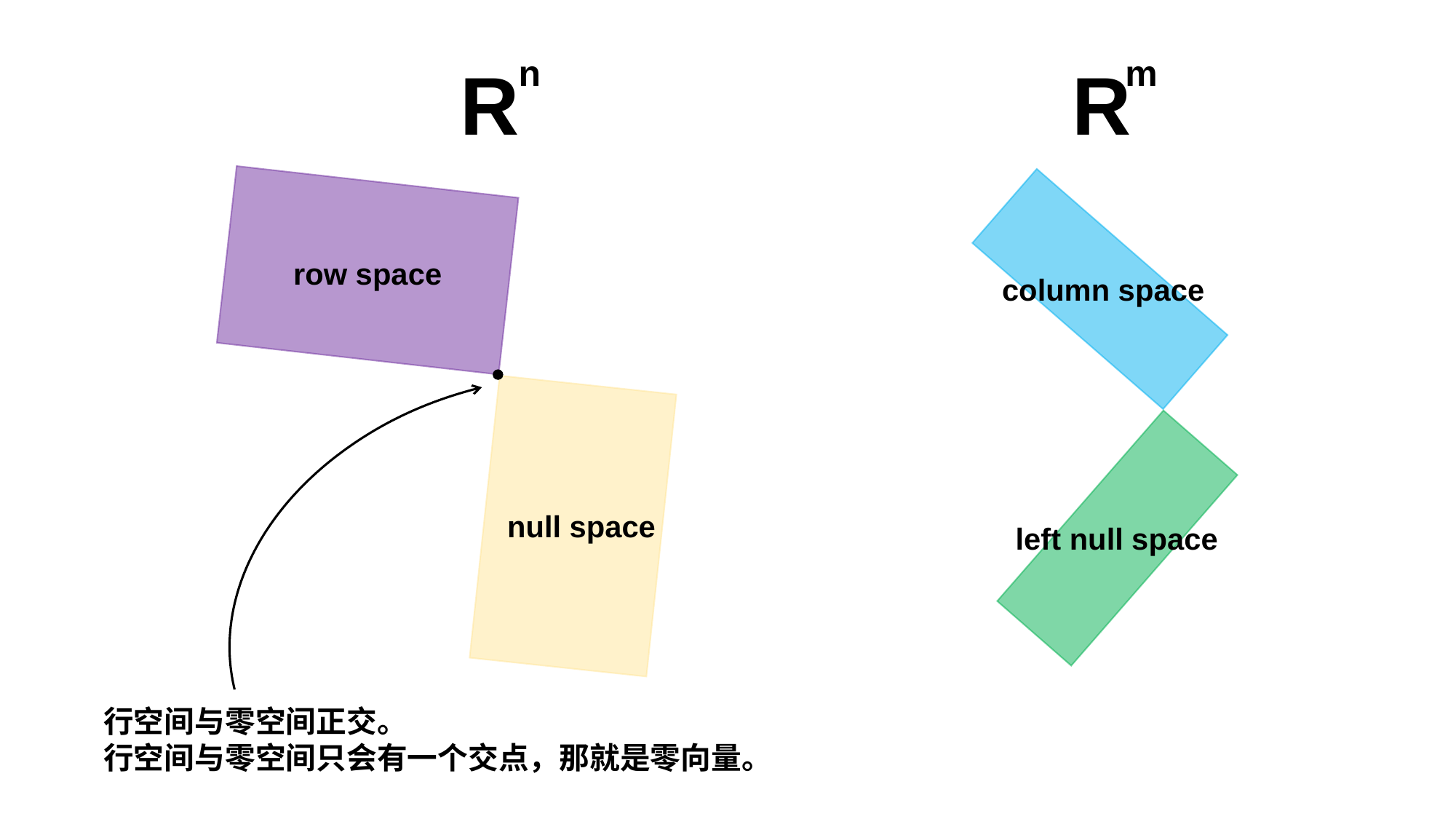

n
R
m
R

row space
column space

null space
left null space
行空间与零空间正交。
行空间与零空间只会有一个交点，那就是零向量。